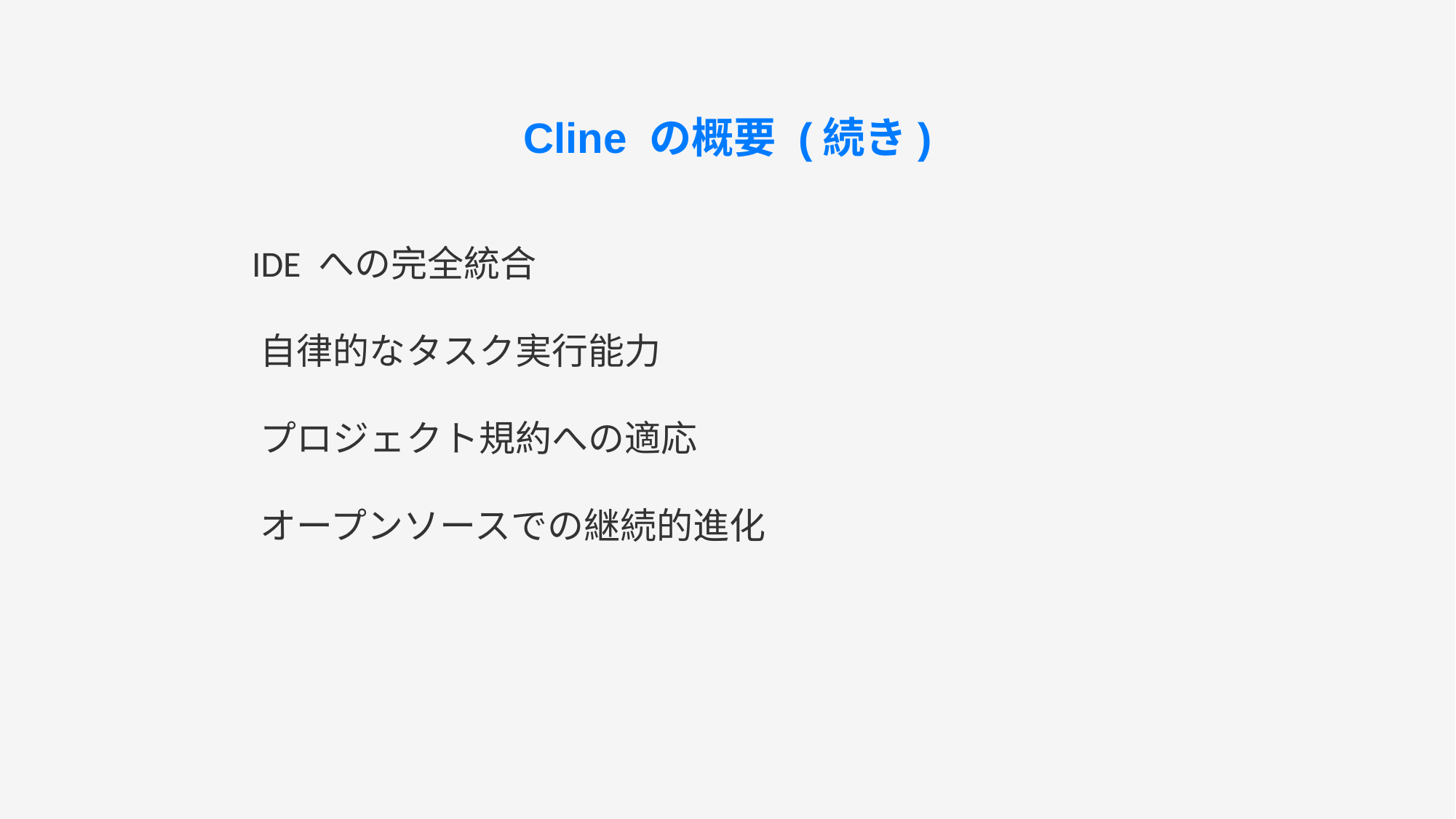

Cline の概要 (続き)
 IDE への完全統合
 自律的なタスク実行能力
 プロジェクト規約への適応
 オープンソースでの継続的進化